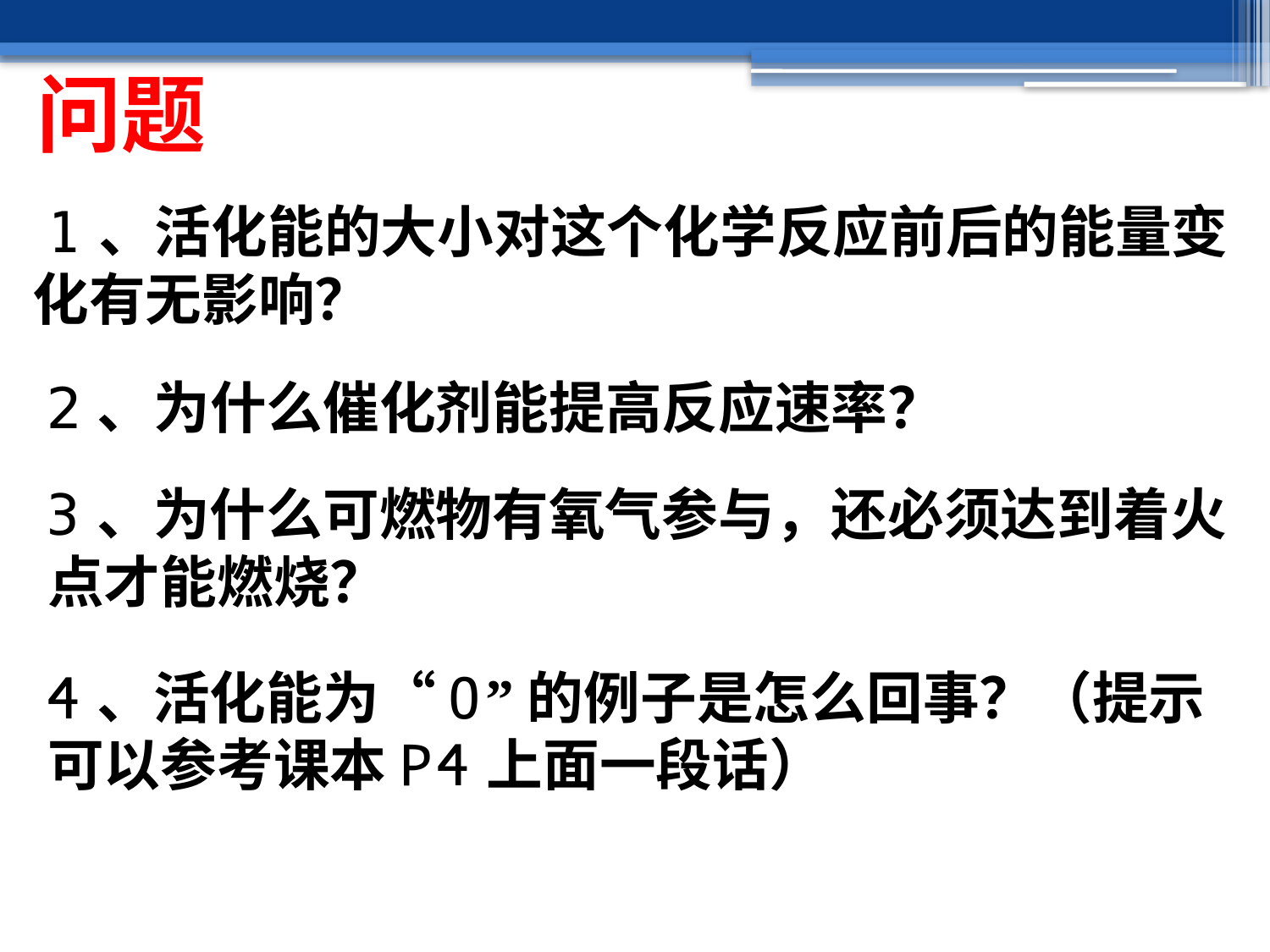

问题
 1、活化能的大小对这个化学反应前后的能量变化有无影响？
2、为什么催化剂能提高反应速率？
3、为什么可燃物有氧气参与，还必须达到着火点才能燃烧？
4、活化能为“0”的例子是怎么回事？（提示可以参考课本P4上面一段话）